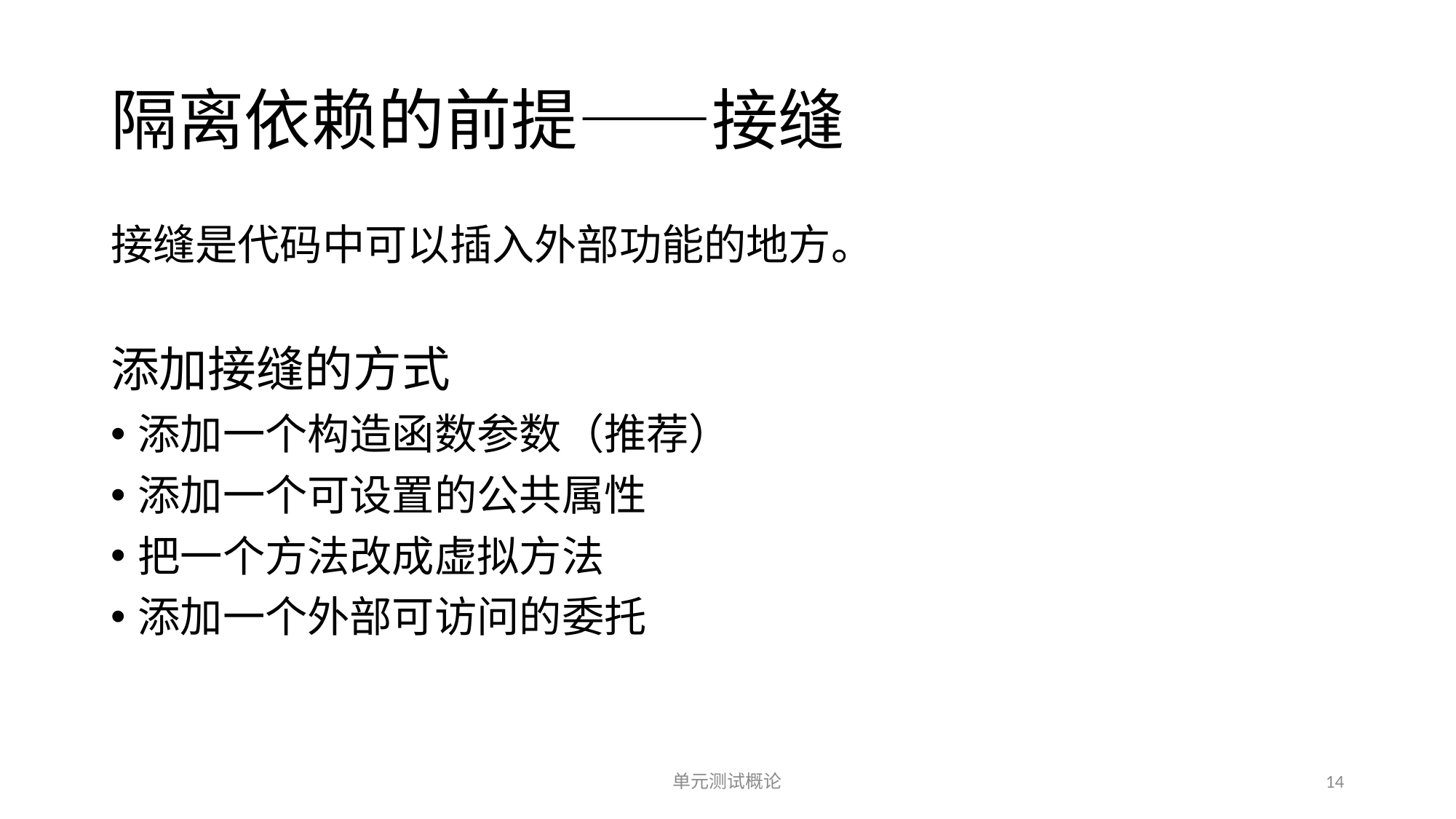

# 隔离依赖的前提——接缝
接缝是代码中可以插入外部功能的地方。

添加接缝的方式
添加一个构造函数参数（推荐）
添加一个可设置的公共属性
把一个方法改成虚拟方法
添加一个外部可访问的委托

单元测试概论
14